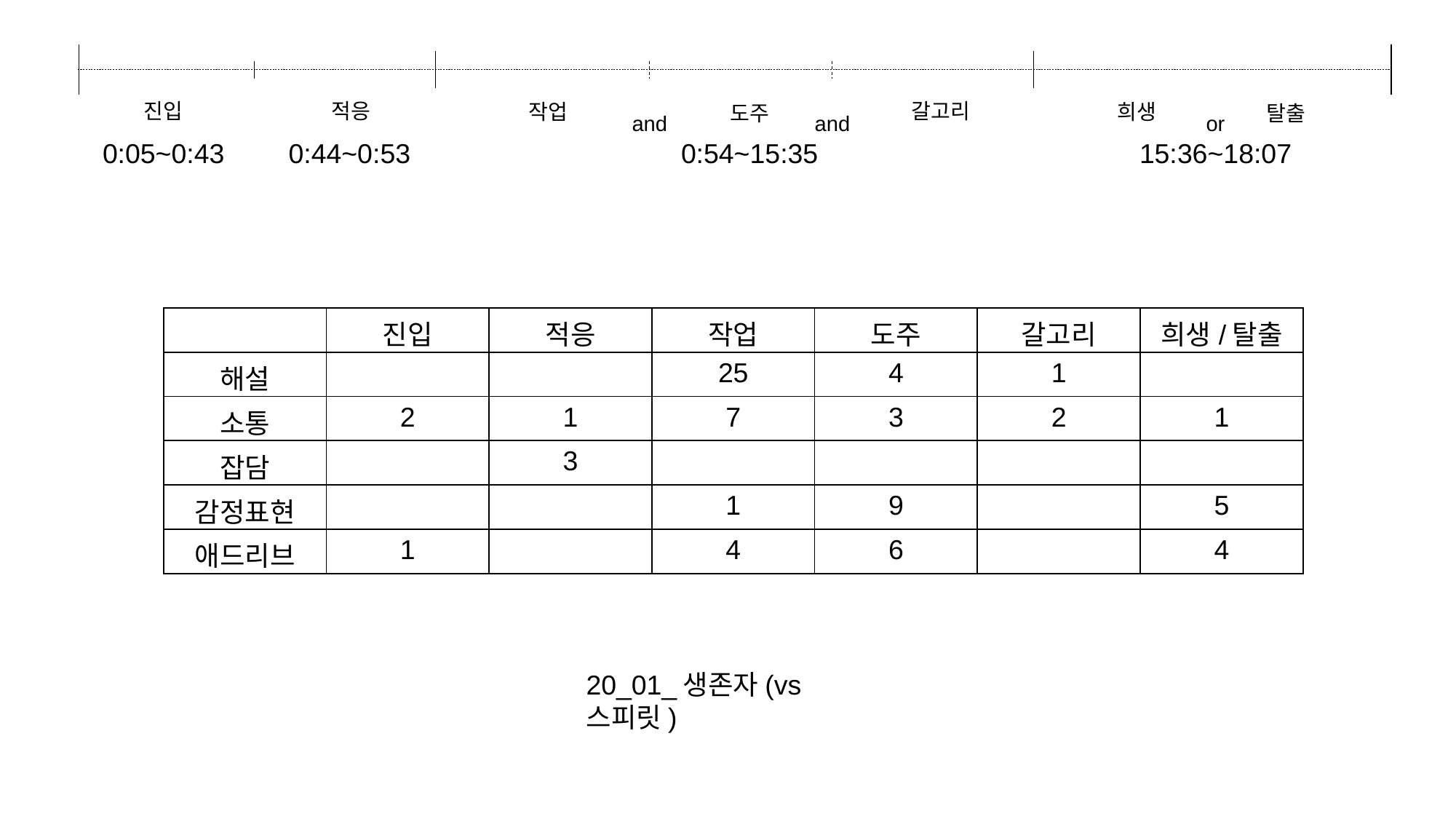

and
and
진입
적응
갈고리
작업
희생
탈출
도주
or
0:05~0:43
0:44~0:53
0:54~15:35
15:36~18:07
|  | 진입 | 적응 | 작업 | 도주 | 갈고리 | 희생/탈출 |
| --- | --- | --- | --- | --- | --- | --- |
| 해설 |  |  | 25 | 4 | 1 |  |
| 소통 | 2 | 1 | 7 | 3 | 2 | 1 |
| 잡담 |  | 3 |  |  |  |  |
| 감정표현 |  |  | 1 | 9 |  | 5 |
| 애드리브 | 1 |  | 4 | 6 |  | 4 |
20_01_생존자(vs스피릿)